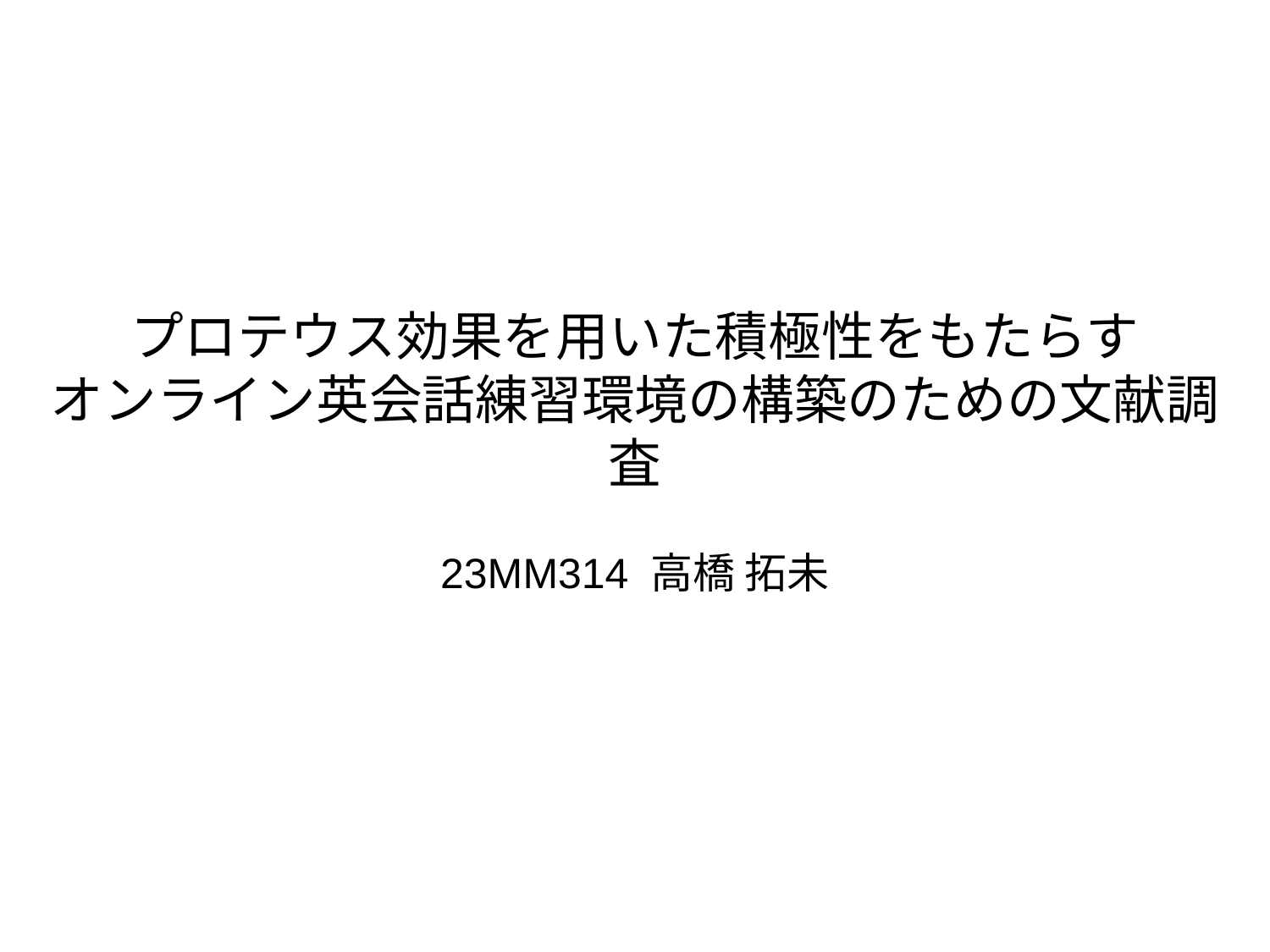

# プロテウス効果を用いた積極性をもたらす オンライン英会話練習環境の構築のための文献調査
23MM314 高橋 拓未